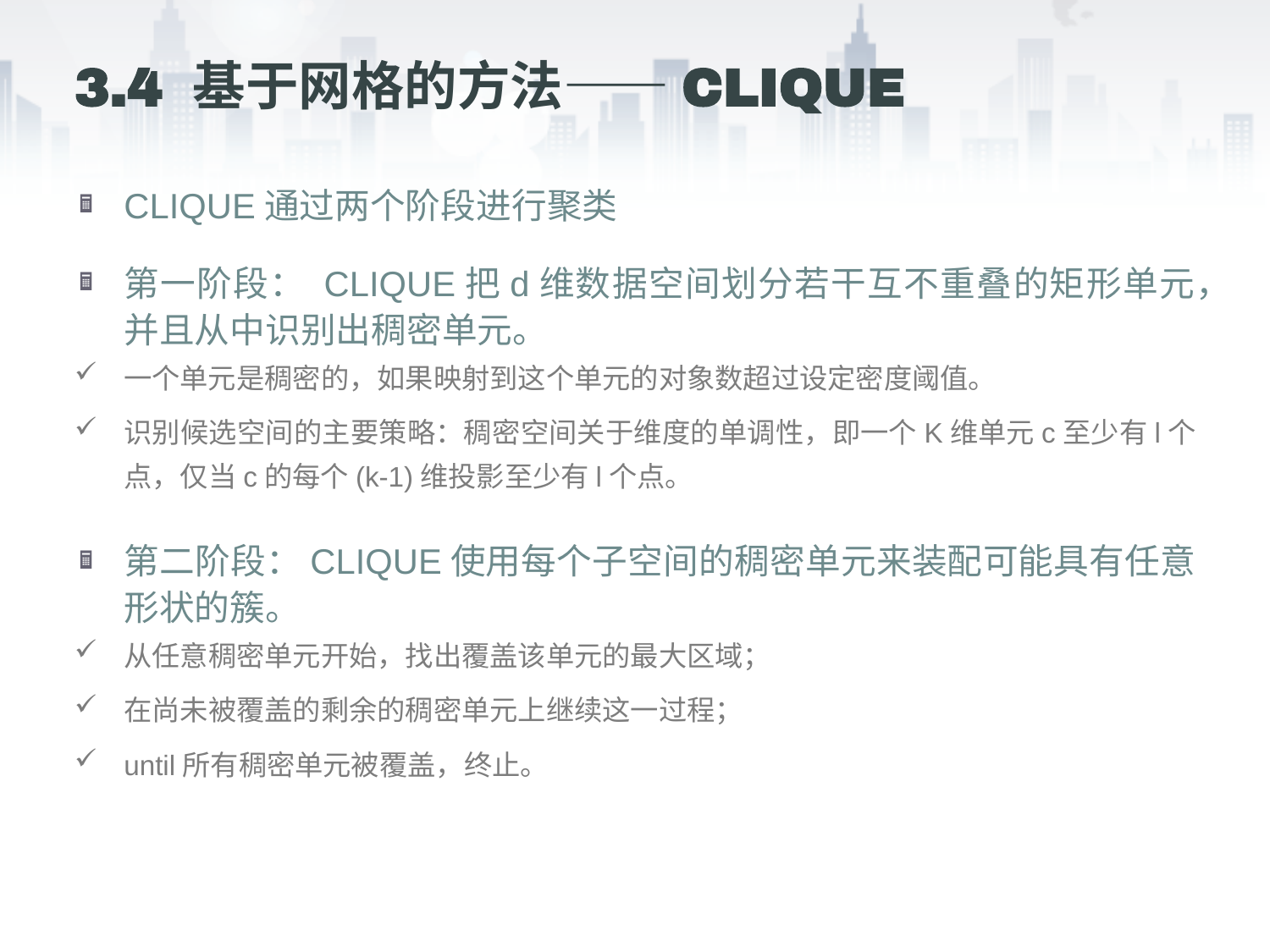

# 3.4 基于网格的方法——CLIQUE
CLIQUE通过两个阶段进行聚类
第一阶段： CLIQUE把d维数据空间划分若干互不重叠的矩形单元，并且从中识别出稠密单元。
一个单元是稠密的，如果映射到这个单元的对象数超过设定密度阈值。
识别候选空间的主要策略：稠密空间关于维度的单调性，即一个K维单元c至少有l个点，仅当c的每个(k-1)维投影至少有l个点。
第二阶段：CLIQUE使用每个子空间的稠密单元来装配可能具有任意形状的簇。
从任意稠密单元开始，找出覆盖该单元的最大区域；
在尚未被覆盖的剩余的稠密单元上继续这一过程；
until所有稠密单元被覆盖，终止。